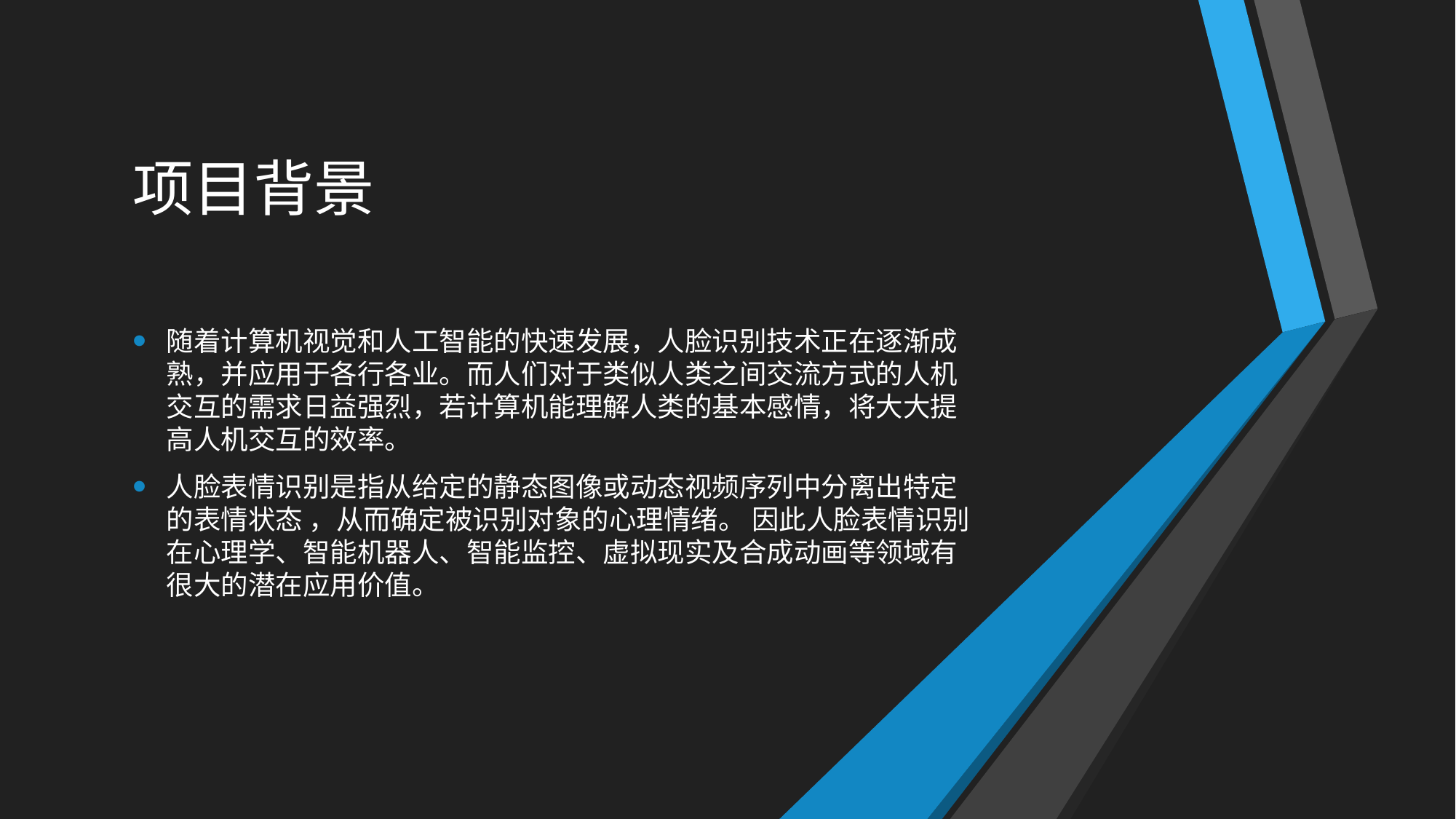

# 项目背景
随着计算机视觉和人工智能的快速发展，人脸识别技术正在逐渐成熟，并应用于各行各业。而人们对于类似人类之间交流方式的人机交互的需求日益强烈，若计算机能理解人类的基本感情，将大大提高人机交互的效率。
人脸表情识别是指从给定的静态图像或动态视频序列中分离出特定的表情状态 ，从而确定被识别对象的心理情绪。 因此人脸表情识别在心理学、智能机器人、智能监控、虚拟现实及合成动画等领域有很大的潜在应用价值。